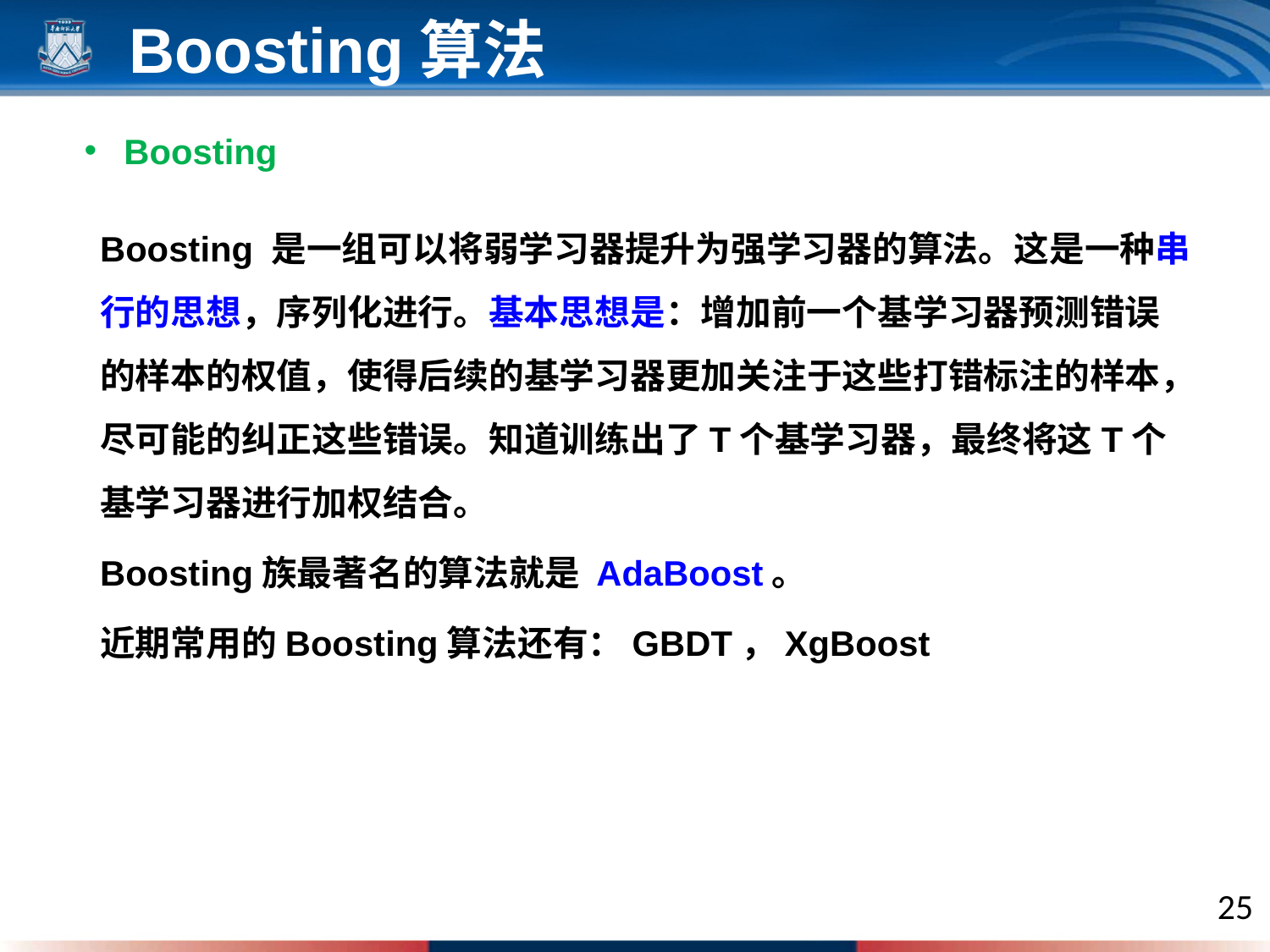

Boosting算法
Boosting
Boosting 是一组可以将弱学习器提升为强学习器的算法。这是一种串行的思想，序列化进行。基本思想是：增加前一个基学习器预测错误的样本的权值，使得后续的基学习器更加关注于这些打错标注的样本，尽可能的纠正这些错误。知道训练出了T个基学习器，最终将这T个基学习器进行加权结合。
Boosting族最著名的算法就是 AdaBoost。
近期常用的Boosting算法还有：GBDT，XgBoost